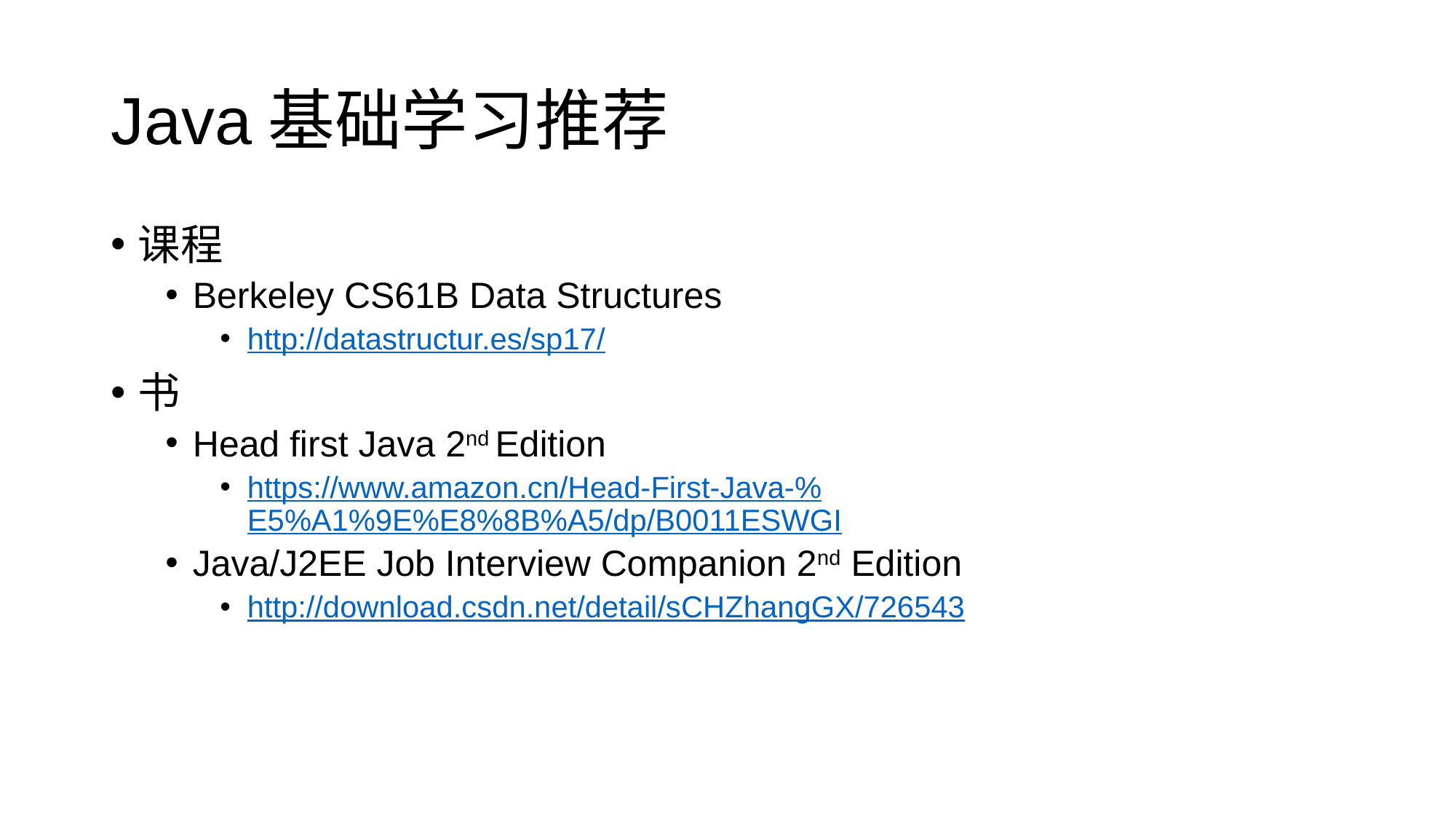

# Java基础学习推荐
课程
Berkeley CS61B Data Structures
http://datastructur.es/sp17/
书
Head first Java 2nd Edition
https://www.amazon.cn/Head-First-Java-%E5%A1%9E%E8%8B%A5/dp/B0011ESWGI
Java/J2EE Job Interview Companion 2nd Edition
http://download.csdn.net/detail/sCHZhangGX/726543